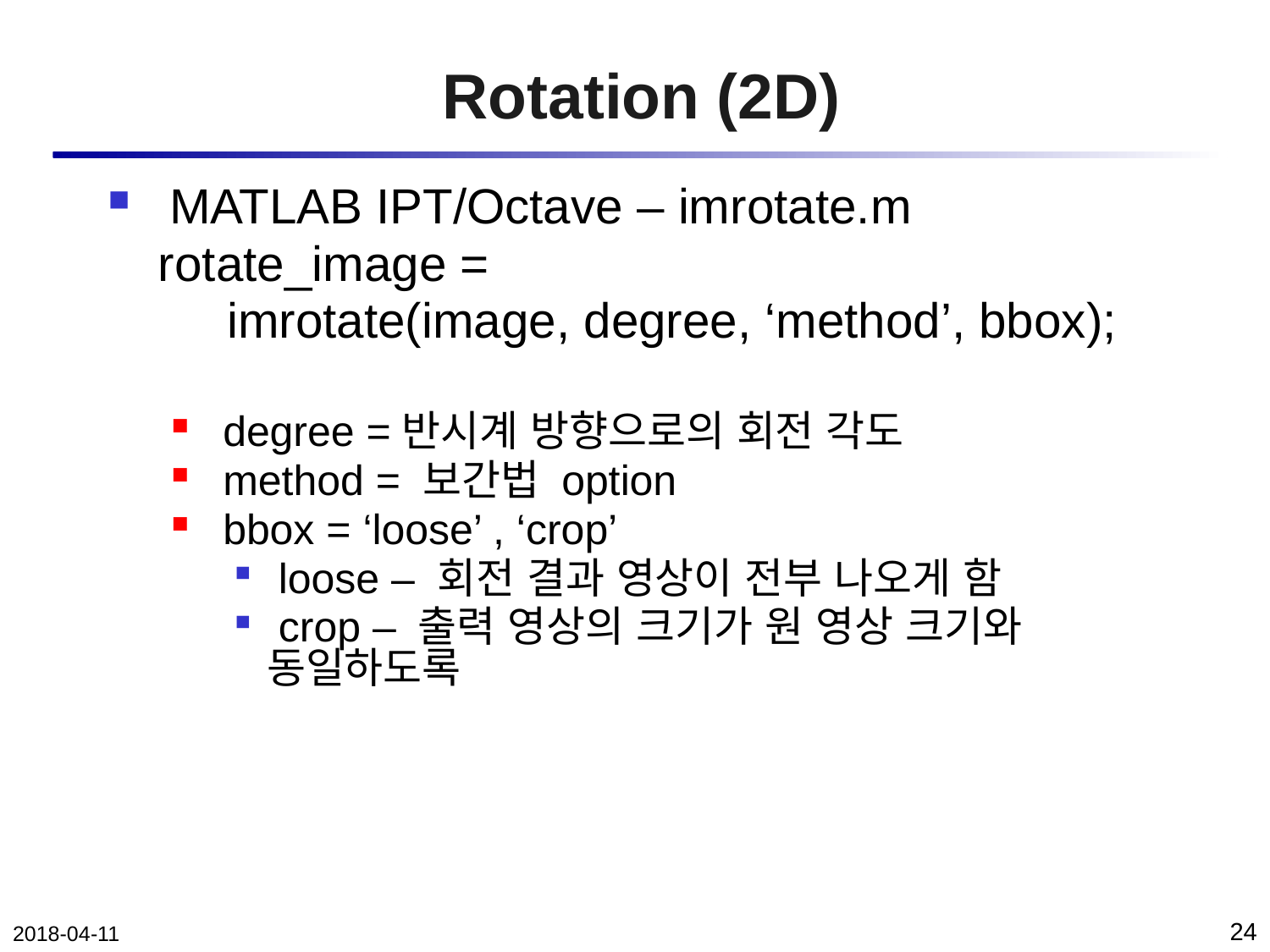

# Rotation (2D)
 MATLAB IPT/Octave – imrotate.m
rotate_image =
     imrotate(image, degree, ‘method’, bbox);

 degree =반시계 방향으로의 회전 각도
 method = 보간법 option
 bbox = ‘loose’ , ‘crop’
 loose – 회전 결과 영상이 전부 나오게 함
 crop – 출력 영상의 크기가 원 영상 크기와 동일하도록
2018-04-11
24